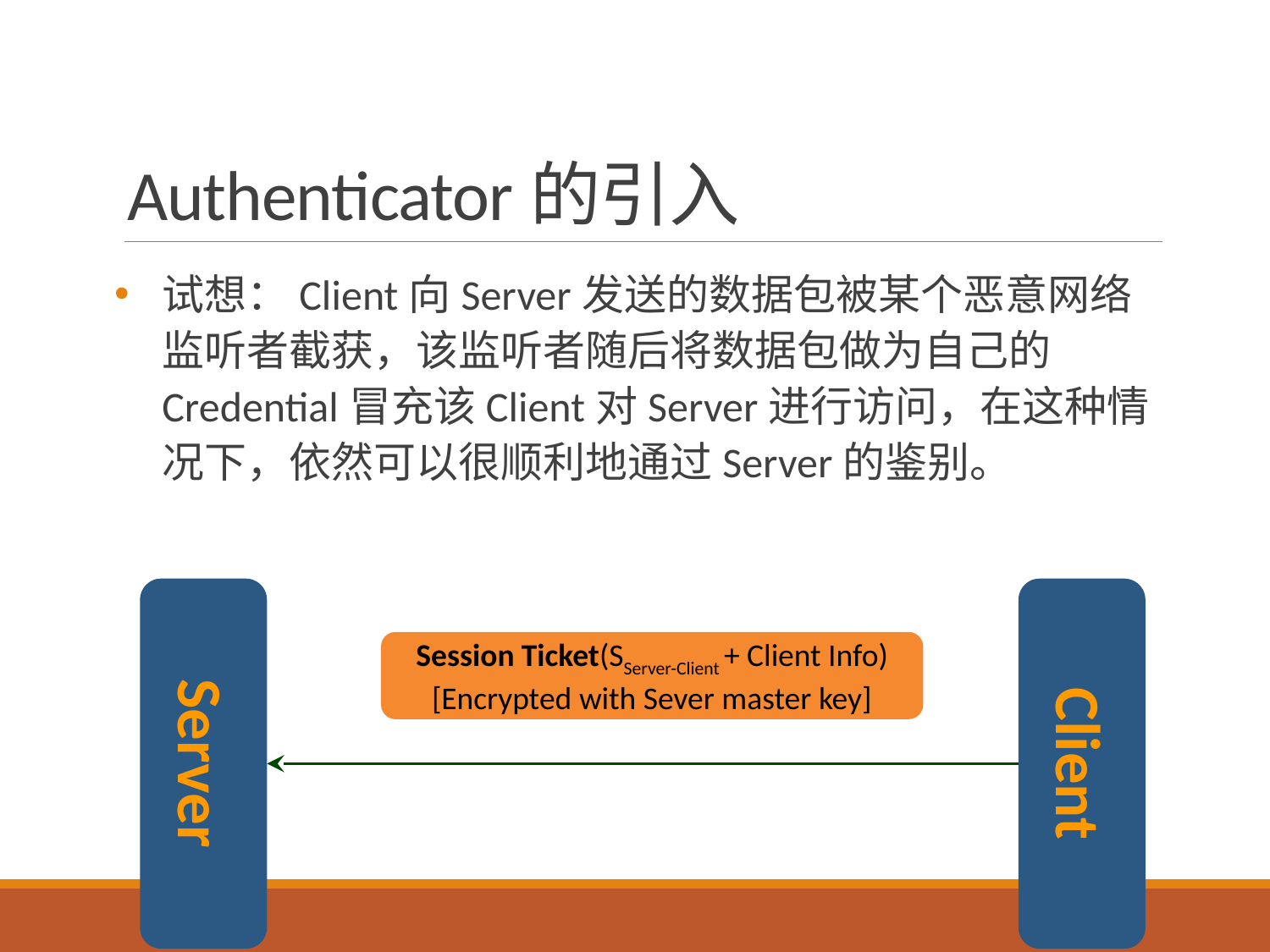

# Authenticator的引入
试想：Client向Server发送的数据包被某个恶意网络监听者截获，该监听者随后将数据包做为自己的Credential冒充该Client对Server进行访问，在这种情况下，依然可以很顺利地通过Server的鉴别。

Server
Client
Session Ticket(SServer-Client + Client Info)
[Encrypted with Sever master key]